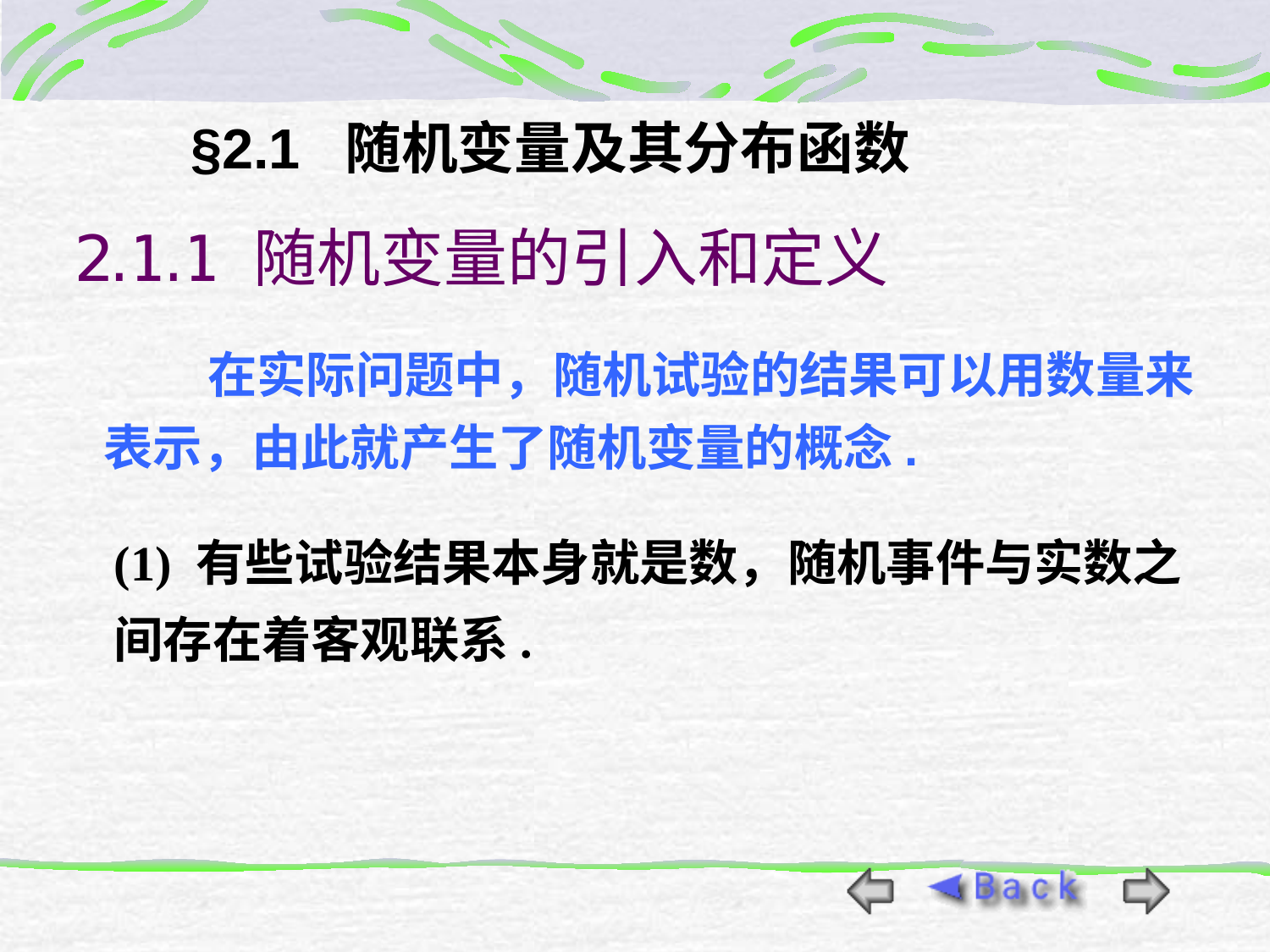

§2.1  随机变量及其分布函数
2.1.1 随机变量的引入和定义
       在实际问题中，随机试验的结果可以用数量来表示，由此就产生了随机变量的概念.
(1) 有些试验结果本身就是数，随机事件与实数之间存在着客观联系.